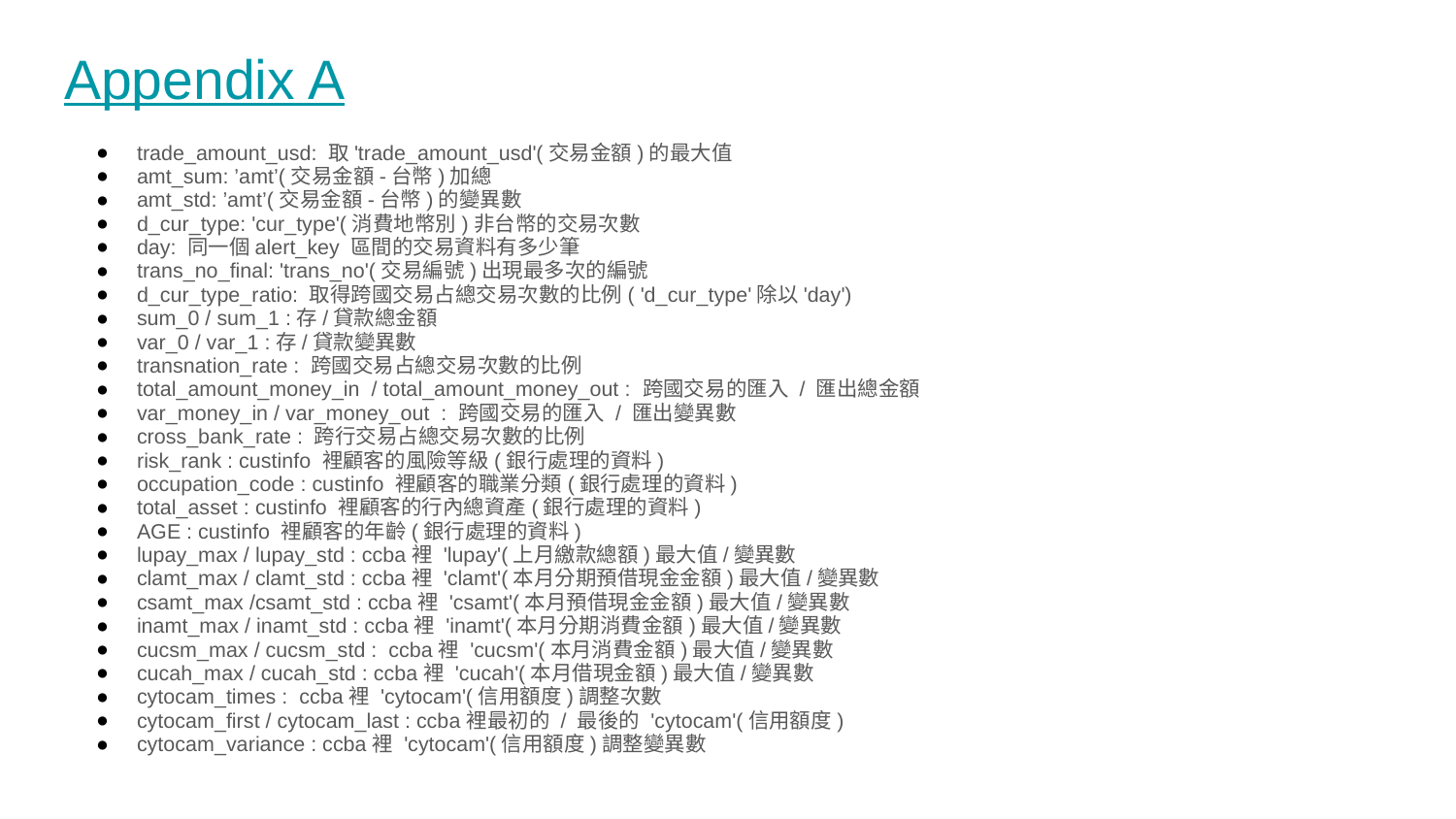

# Appendix A
trade_amount_usd: 取'trade_amount_usd'(交易金額)的最大值
amt_sum: ’amt’(交易金額-台幣)加總
amt_std: ’amt’(交易金額-台幣)的變異數
d_cur_type: 'cur_type'(消費地幣別)非台幣的交易次數
day: 同一個alert_key 區間的交易資料有多少筆
trans_no_final: 'trans_no'(交易編號)出現最多次的編號
d_cur_type_ratio: 取得跨國交易占總交易次數的比例( 'd_cur_type'除以'day')
sum_0 / sum_1 :存/貸款總金額
var_0 / var_1 :存/貸款變異數
transnation_rate : 跨國交易占總交易次數的比例
total_amount_money_in  / total_amount_money_out : 跨國交易的匯入 / 匯出總金額
var_money_in / var_money_out  : 跨國交易的匯入 / 匯出變異數
cross_bank_rate : 跨行交易占總交易次數的比例
risk_rank : custinfo 裡顧客的風險等級(銀行處理的資料)
occupation_code : custinfo 裡顧客的職業分類(銀行處理的資料)
total_asset : custinfo 裡顧客的行內總資產(銀行處理的資料)
AGE : custinfo 裡顧客的年齡(銀行處理的資料)
lupay_max / lupay_std : ccba裡 'lupay'(上月繳款總額)最大值/變異數
clamt_max / clamt_std : ccba裡 'clamt'(本月分期預借現金金額)最大值/變異數
csamt_max /csamt_std : ccba裡 'csamt'(本月預借現金金額)最大值/變異數
inamt_max / inamt_std : ccba裡 'inamt'(本月分期消費金額)最大值/變異數
cucsm_max / cucsm_std :  ccba裡 'cucsm'(本月消費金額)最大值/變異數
cucah_max / cucah_std : ccba裡 'cucah'(本月借現金額)最大值/變異數
cytocam_times :  ccba裡 'cytocam'(信用額度)調整次數
cytocam_first / cytocam_last : ccba裡最初的 / 最後的 'cytocam'(信用額度)
cytocam_variance : ccba裡 'cytocam'(信用額度)調整變異數